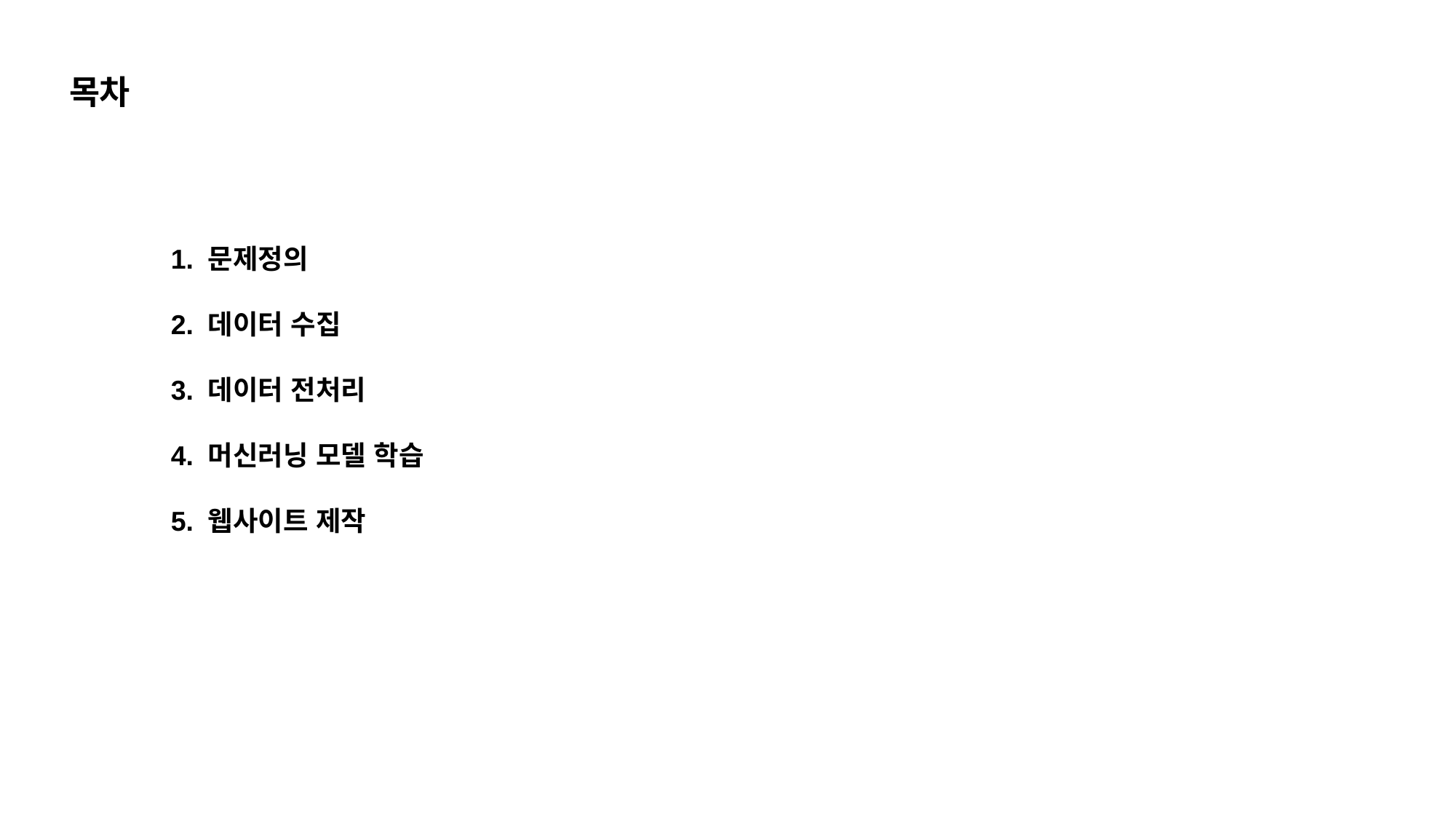

목차
1. 문제정의

2. 데이터 수집

3. 데이터 전처리

4. 머신러닝 모델 학습

5. 웹사이트 제작